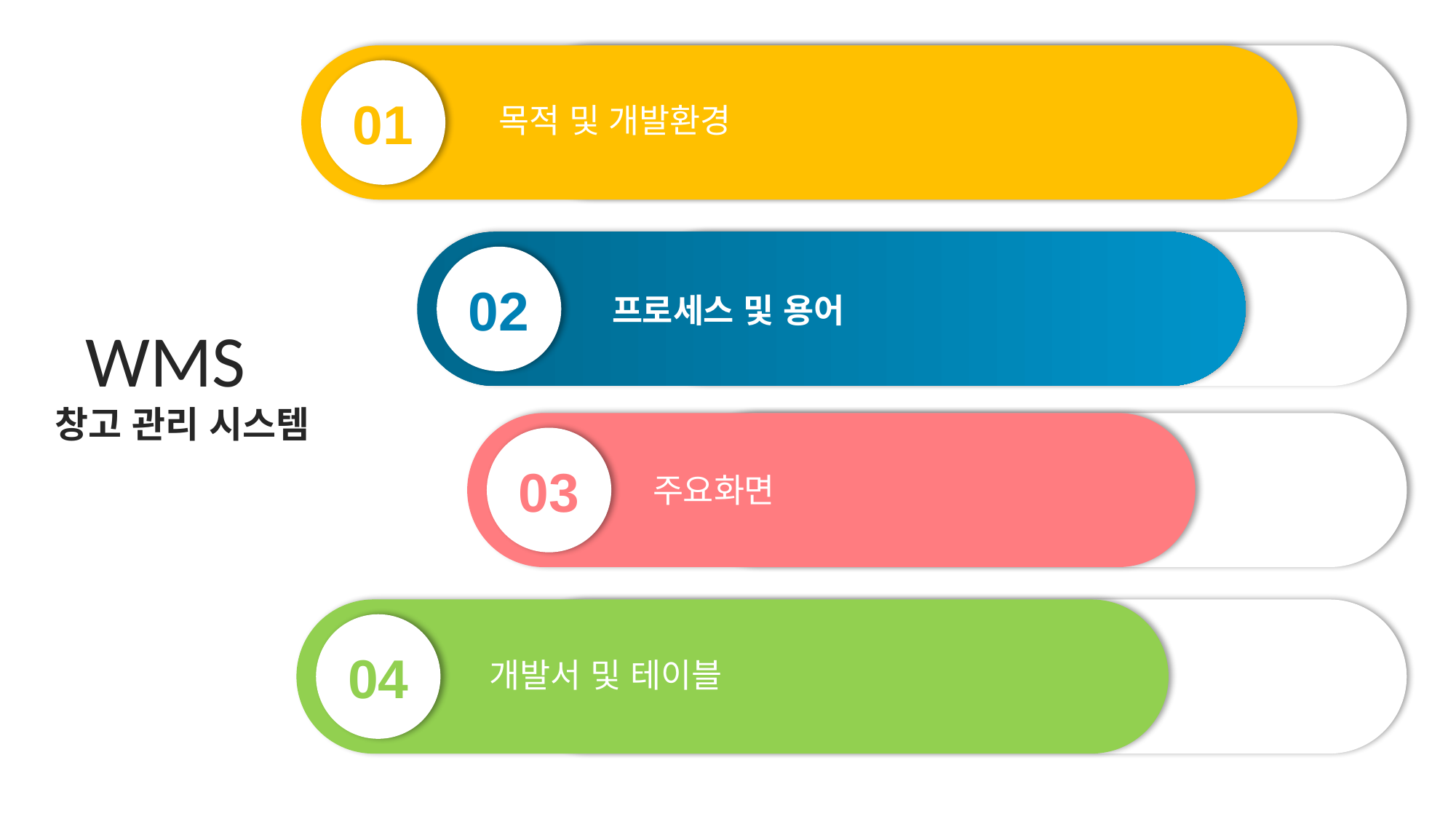

01
목적 및 개발환경

02
프로세스 및 용어
WMS
창고 관리 시스템

03
주요화면

04
개발서 및 테이블